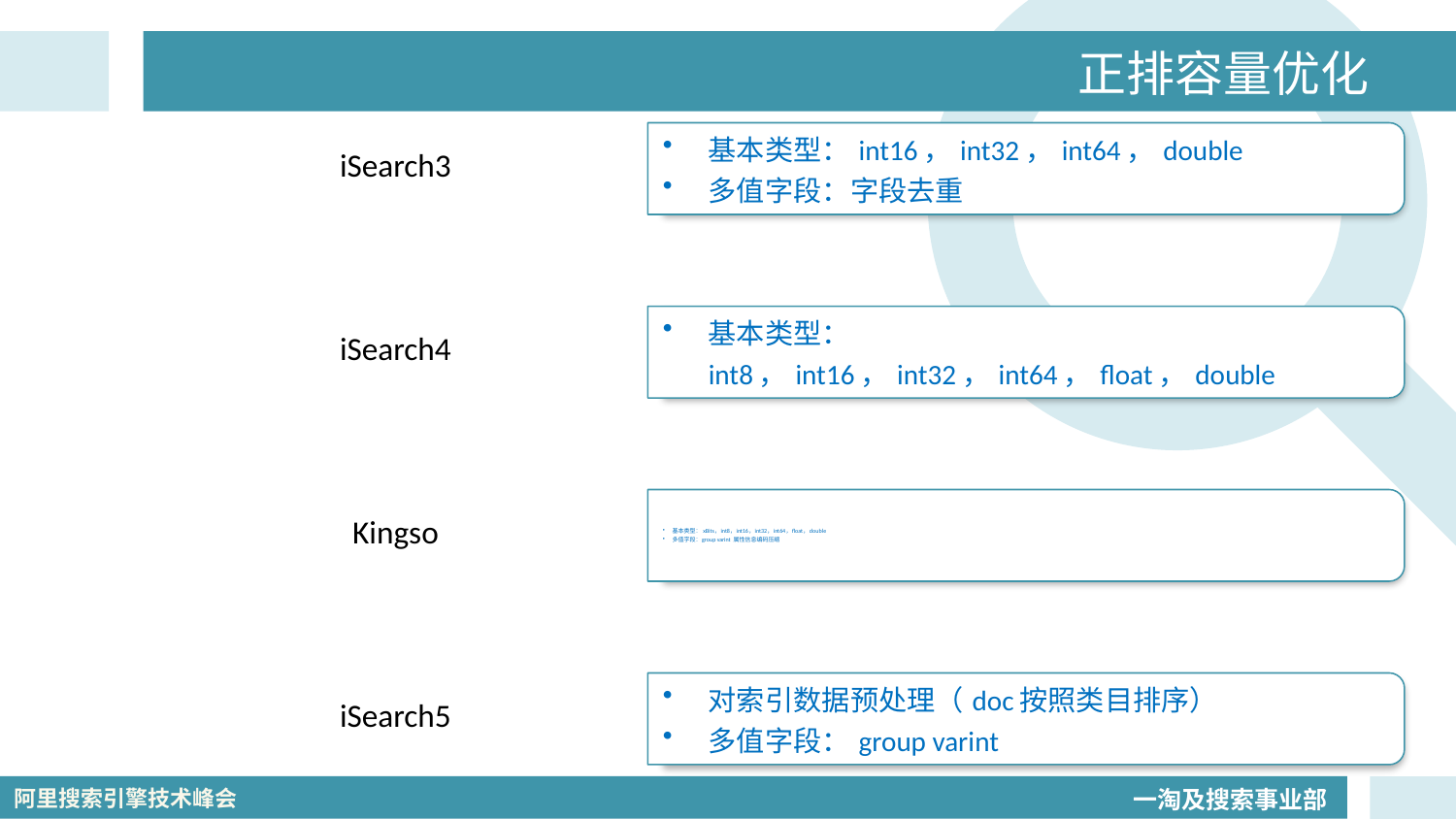

# 正排容量优化
iSearch3
Kingso
iSearch5
基本类型：int16，int32，int64，double
对索引数据预处理（doc按照类目排序）
iSearch4
基本类型： int8，int16，int32，int64，float，double
基本类型： xBits，int8，int16，int32，int64，float，double
多值字段：字段去重
多值字段：group varint			属性信息编码压缩
多值字段：group varint